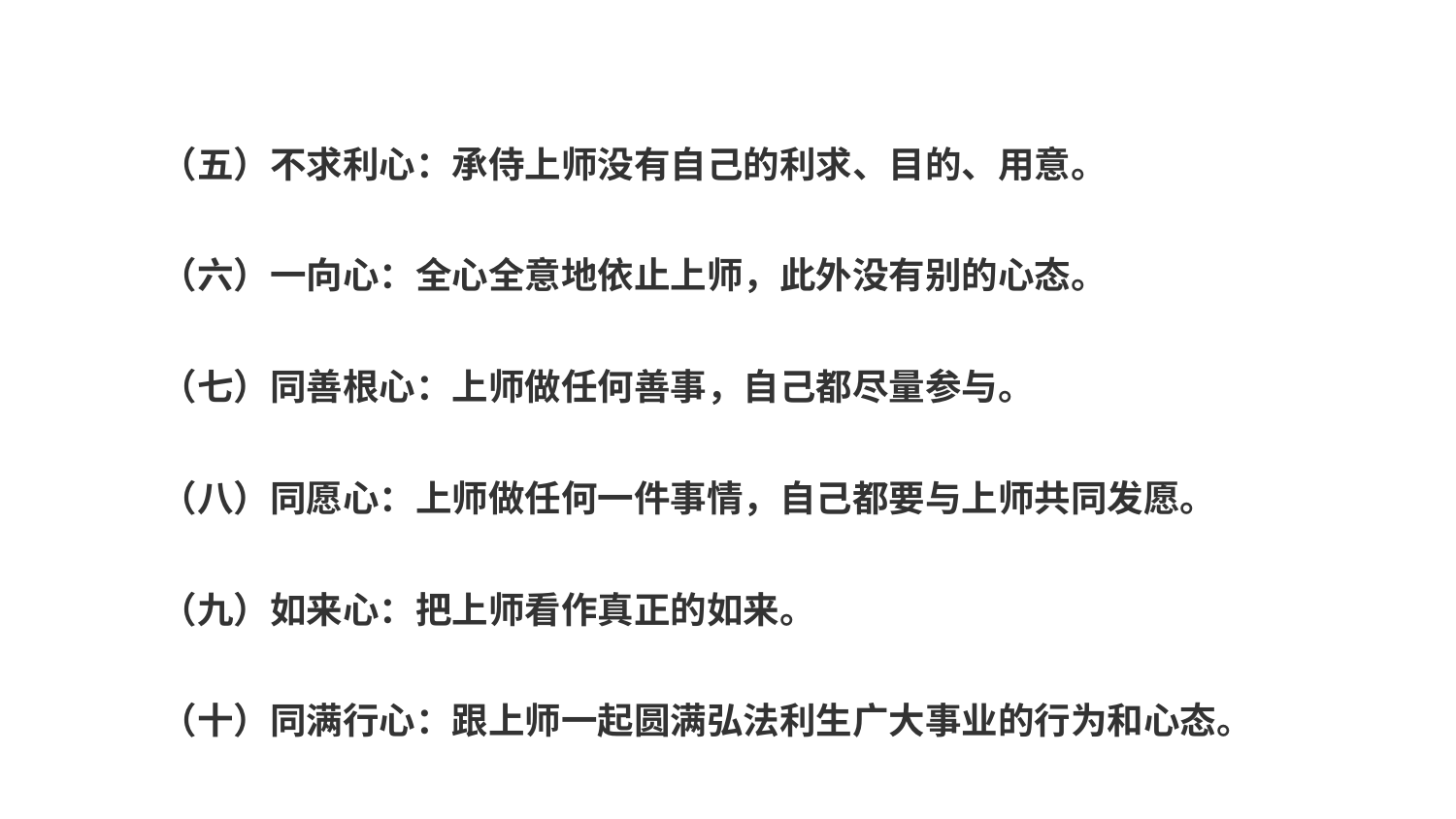

（五）不求利心：承侍上师没有自己的利求、目的、用意。
（六）一向心：全心全意地依止上师，此外没有别的心态。
（七）同善根心：上师做任何善事，自己都尽量参与。
（八）同愿心：上师做任何一件事情，自己都要与上师共同发愿。
（九）如来心：把上师看作真正的如来。
（十）同满行心：跟上师一起圆满弘法利生广大事业的行为和心态。